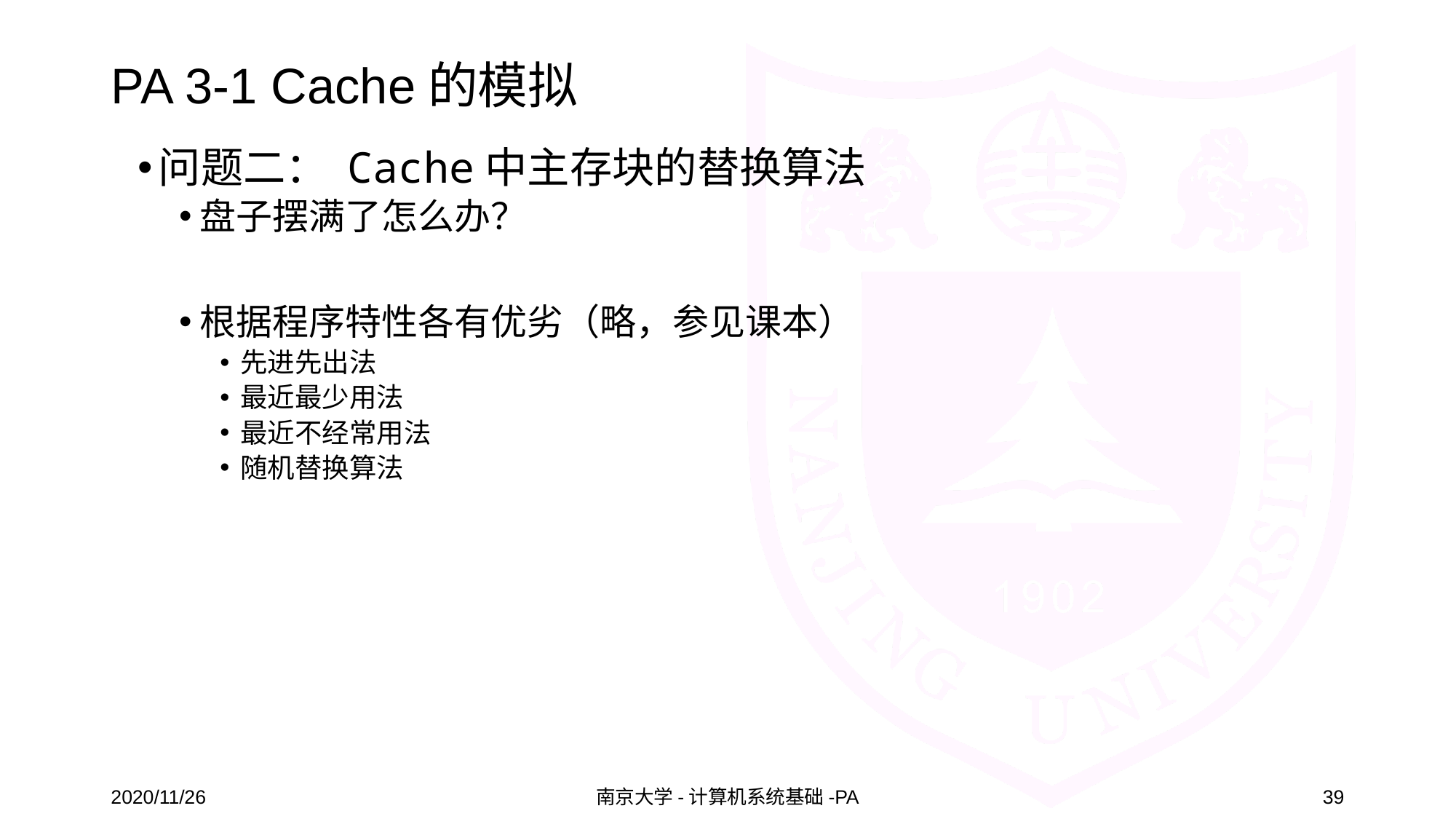

# PA 3-1 Cache的模拟
问题二： Cache中主存块的替换算法
盘子摆满了怎么办？

根据程序特性各有优劣（略，参见课本）
先进先出法
最近最少用法
最近不经常用法
随机替换算法
2020/11/26
南京大学-计算机系统基础-PA
39